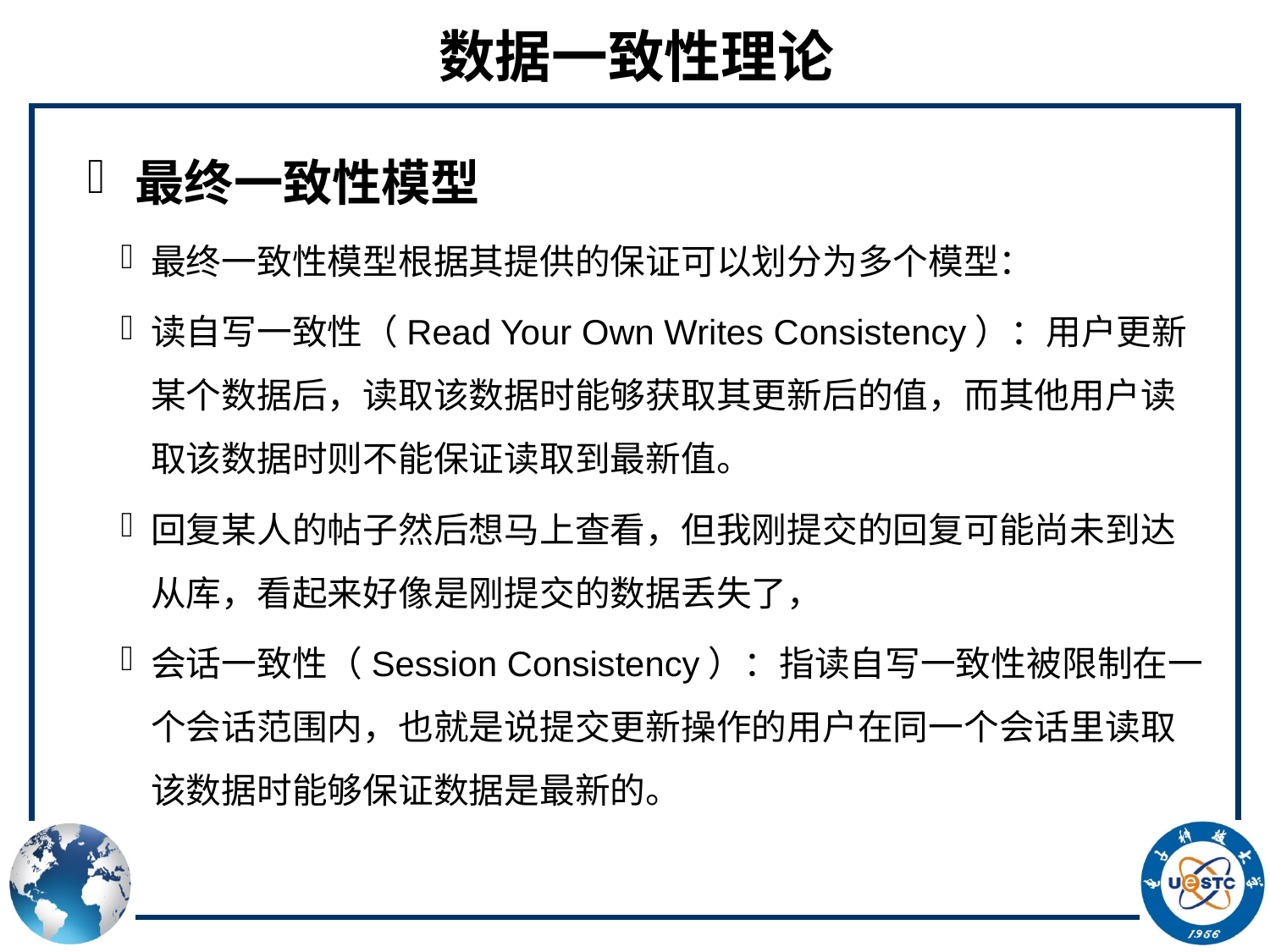

# 数据一致性理论
最终一致性模型
最终一致性模型根据其提供的保证可以划分为多个模型：
读自写一致性（Read Your Own Writes Consistency）：用户更新某个数据后，读取该数据时能够获取其更新后的值，而其他用户读取该数据时则不能保证读取到最新值。
回复某人的帖子然后想马上查看，但我刚提交的回复可能尚未到达从库，看起来好像是刚提交的数据丢失了，
会话一致性（Session Consistency）：指读自写一致性被限制在一个会话范围内，也就是说提交更新操作的用户在同一个会话里读取该数据时能够保证数据是最新的。